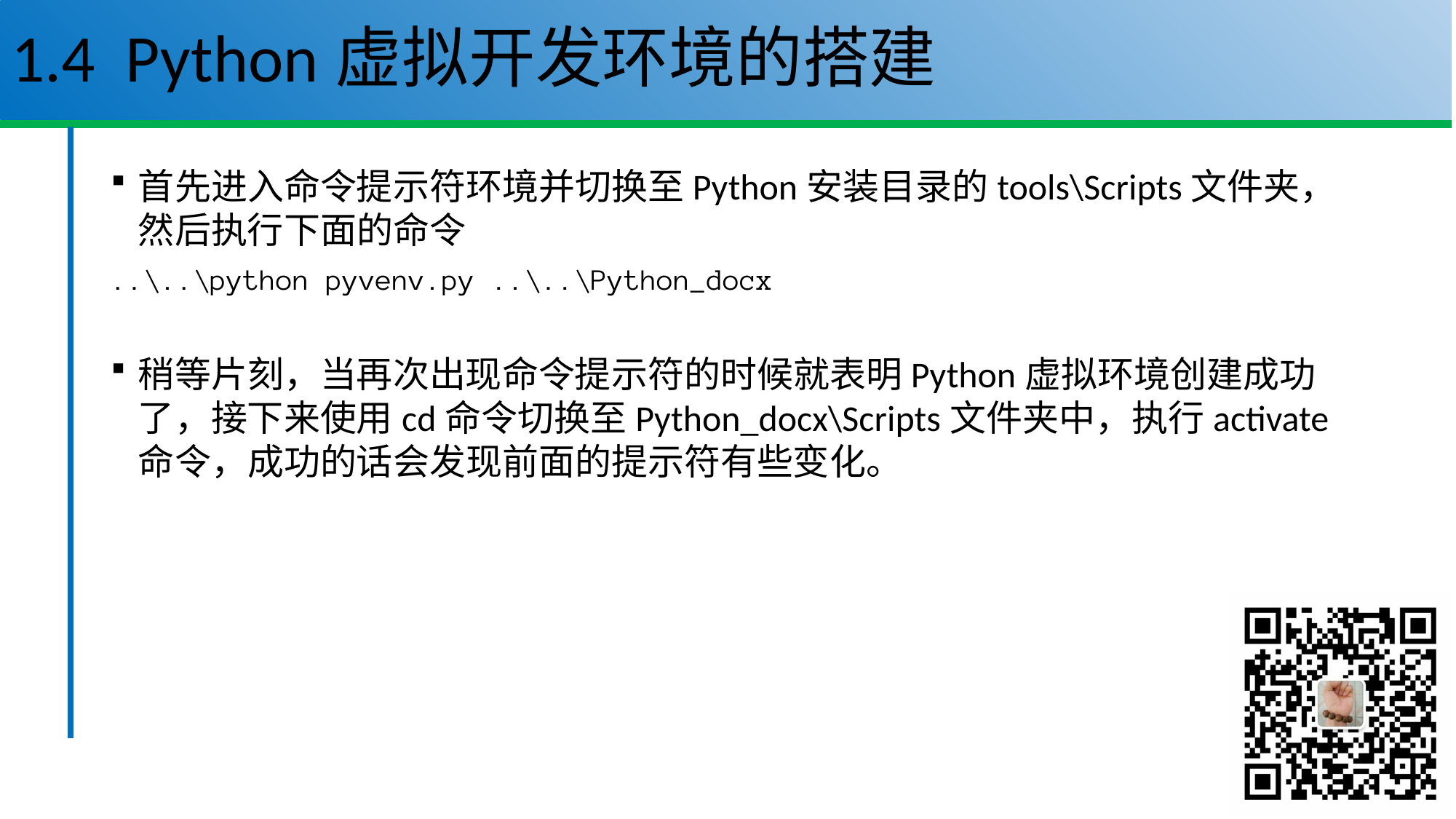

# 1.4  Python虚拟开发环境的搭建
首先进入命令提示符环境并切换至Python安装目录的tools\Scripts文件夹，然后执行下面的命令
..\..\python pyvenv.py ..\..\Python_docx

稍等片刻，当再次出现命令提示符的时候就表明Python虚拟环境创建成功了，接下来使用cd命令切换至Python_docx\Scripts文件夹中，执行activate命令，成功的话会发现前面的提示符有些变化。
17